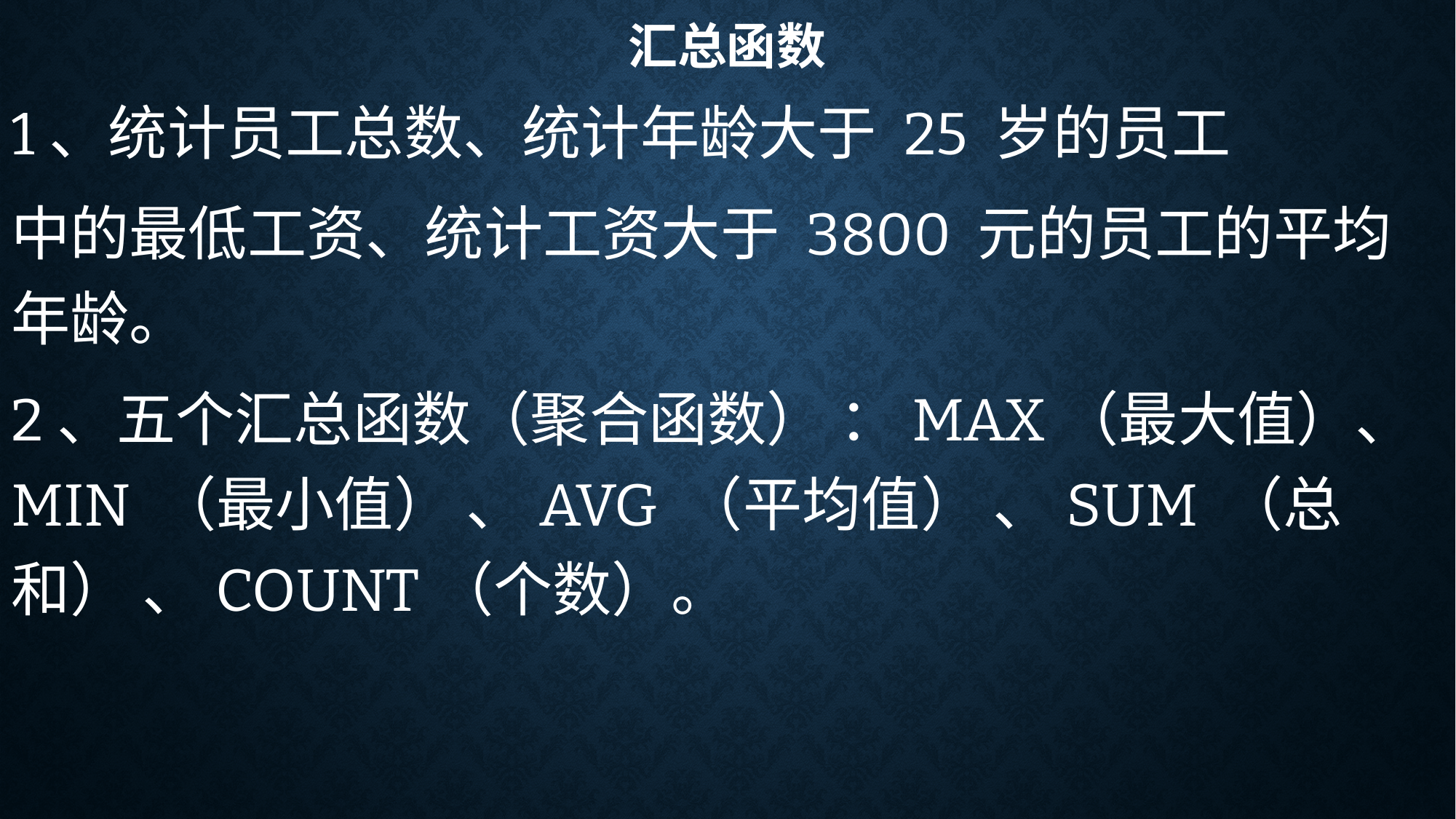

# 汇总函数
1、统计员工总数、统计年龄大于 25 岁的员工
中的最低工资、统计工资大于 3800 元的员工的平均年龄。
2、五个汇总函数（聚合函数） ：MAX（最大值）、MIN （最小值） 、AVG （平均值） 、SUM （总和） 、COUNT（个数）。